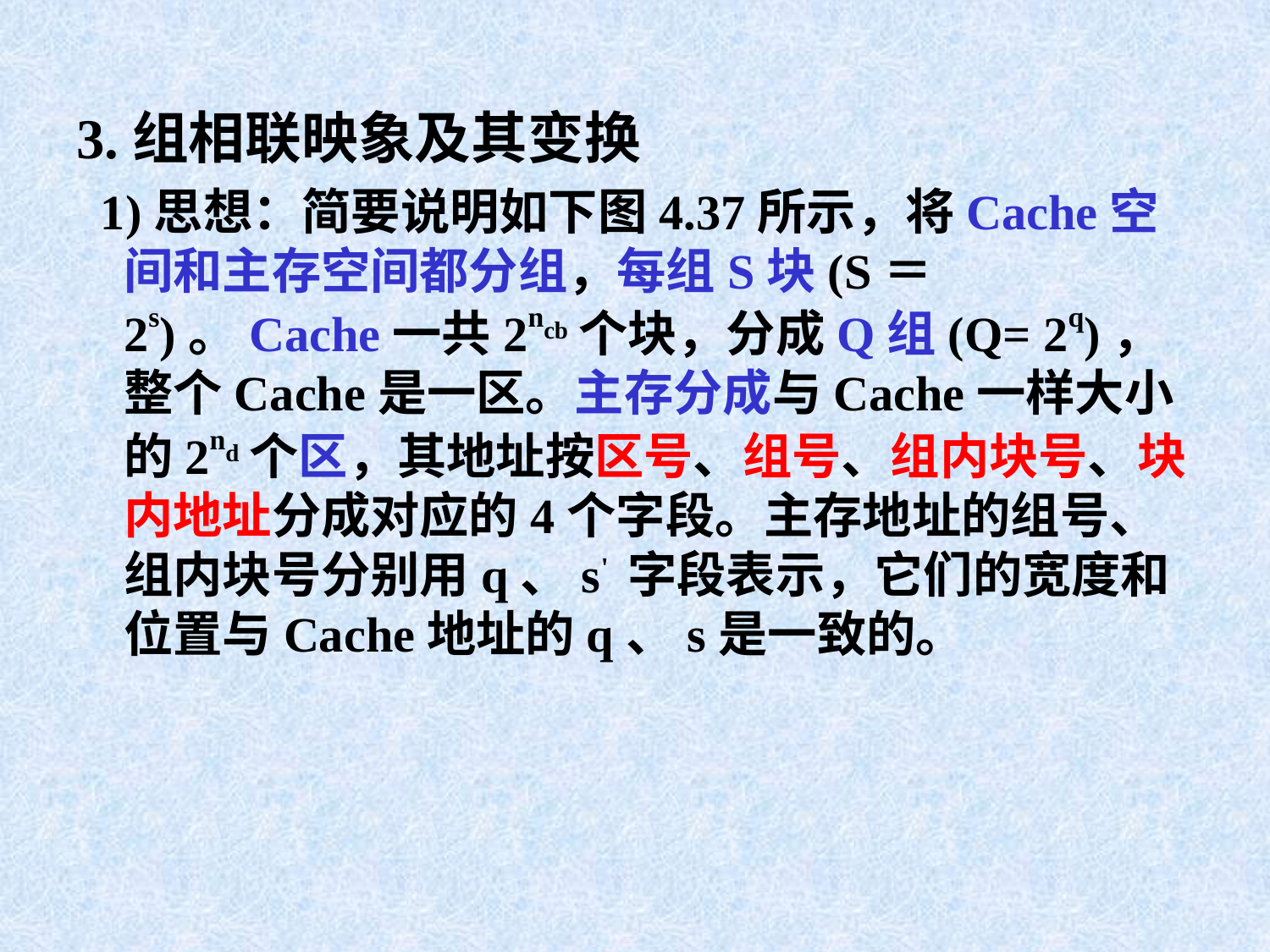

3.组相联映象及其变换
  1)思想：简要说明如下图4.37所示，将Cache空间和主存空间都分组，每组S块(S＝2s)。Cache一共2ncb个块，分成Q组(Q= 2q)，整个Cache是一区。主存分成与Cache一样大小的2nd个区，其地址按区号、组号、组内块号、块内地址分成对应的4个字段。主存地址的组号、组内块号分别用q、s' 字段表示，它们的宽度和位置与Cache地址的q、s是一致的。